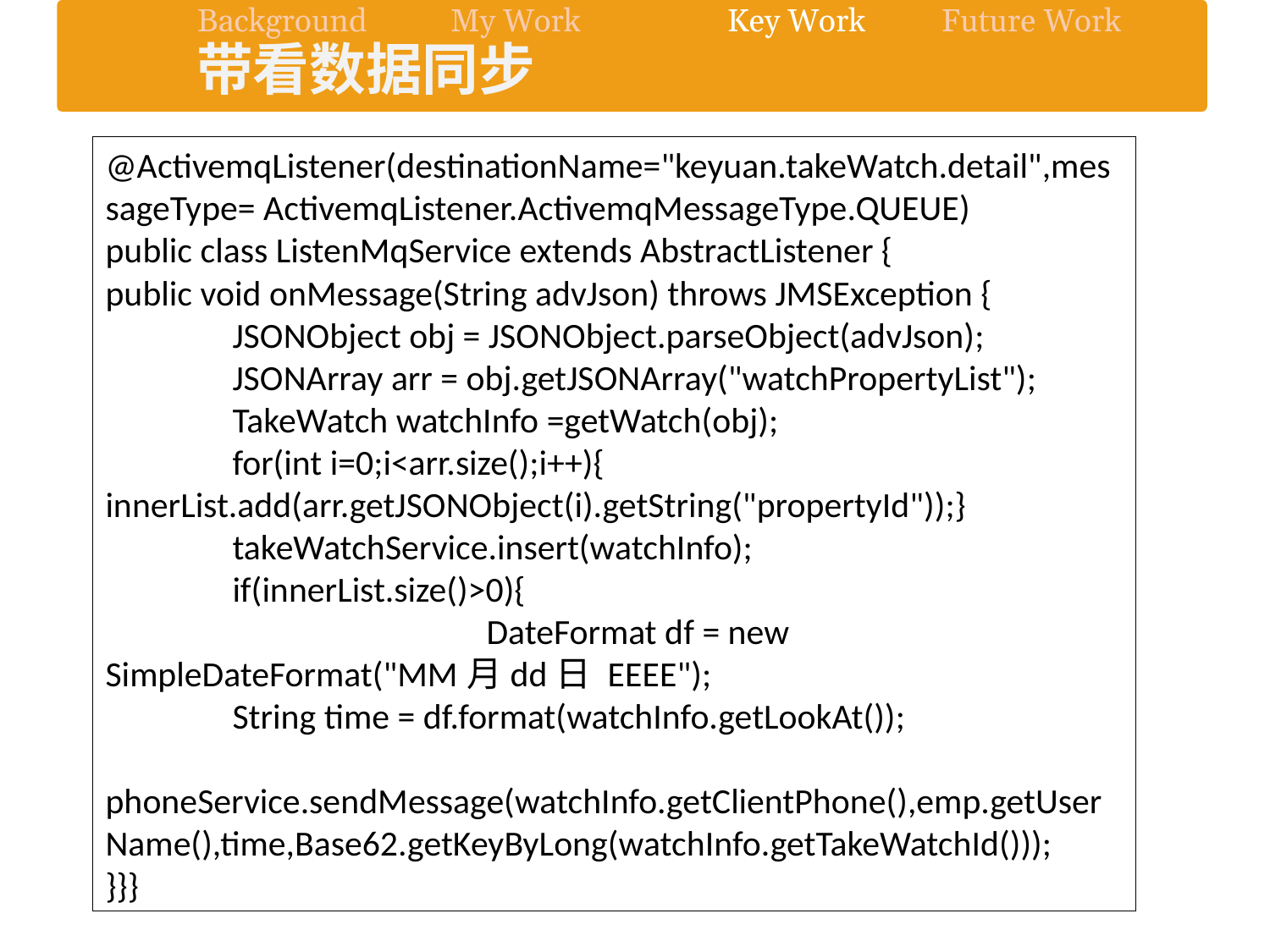

Background
My Work
Key Work
Future Work
带看数据同步
@ActivemqListener(destinationName="keyuan.takeWatch.detail",messageType= ActivemqListener.ActivemqMessageType.QUEUE)
public class ListenMqService extends AbstractListener {
public void onMessage(String advJson) throws JMSException {
	JSONObject obj = JSONObject.parseObject(advJson);
	JSONArray arr = obj.getJSONArray("watchPropertyList");
	TakeWatch watchInfo =getWatch(obj);
	for(int i=0;i<arr.size();i++){		innerList.add(arr.getJSONObject(i).getString("propertyId"));}
	takeWatchService.insert(watchInfo);
	if(innerList.size()>0){
			DateFormat df = new SimpleDateFormat("MM月dd日 EEEE");
	String time = df.format(watchInfo.getLookAt());
	phoneService.sendMessage(watchInfo.getClientPhone(),emp.getUserName(),time,Base62.getKeyByLong(watchInfo.getTakeWatchId()));
}}}